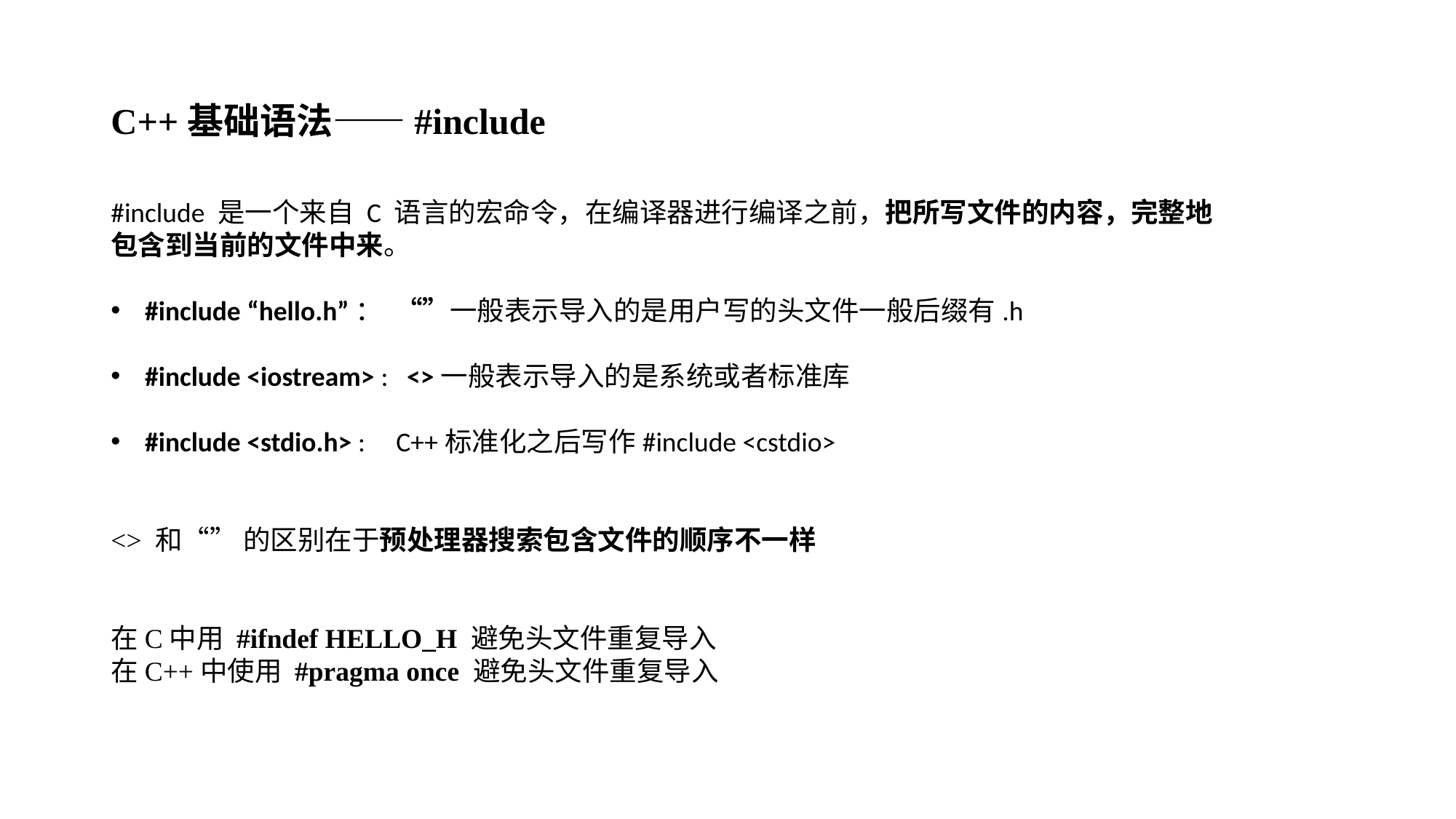

# C++基础语法——#include
#include 是一个来自 C 语言的宏命令，在编译器进行编译之前，把所写文件的内容，完整地包含到当前的文件中来。

#include “hello.h”：  “”一般表示导入的是用户写的头文件一般后缀有.h

#include <iostream> :   <>一般表示导入的是系统或者标准库

#include <stdio.h> :     C++标准化之后写作#include <cstdio>

<> 和“” 的区别在于预处理器搜索包含文件的顺序不一样

在C中用 #ifndef HELLO_H 避免头文件重复导入
在C++中使用 #pragma once 避免头文件重复导入